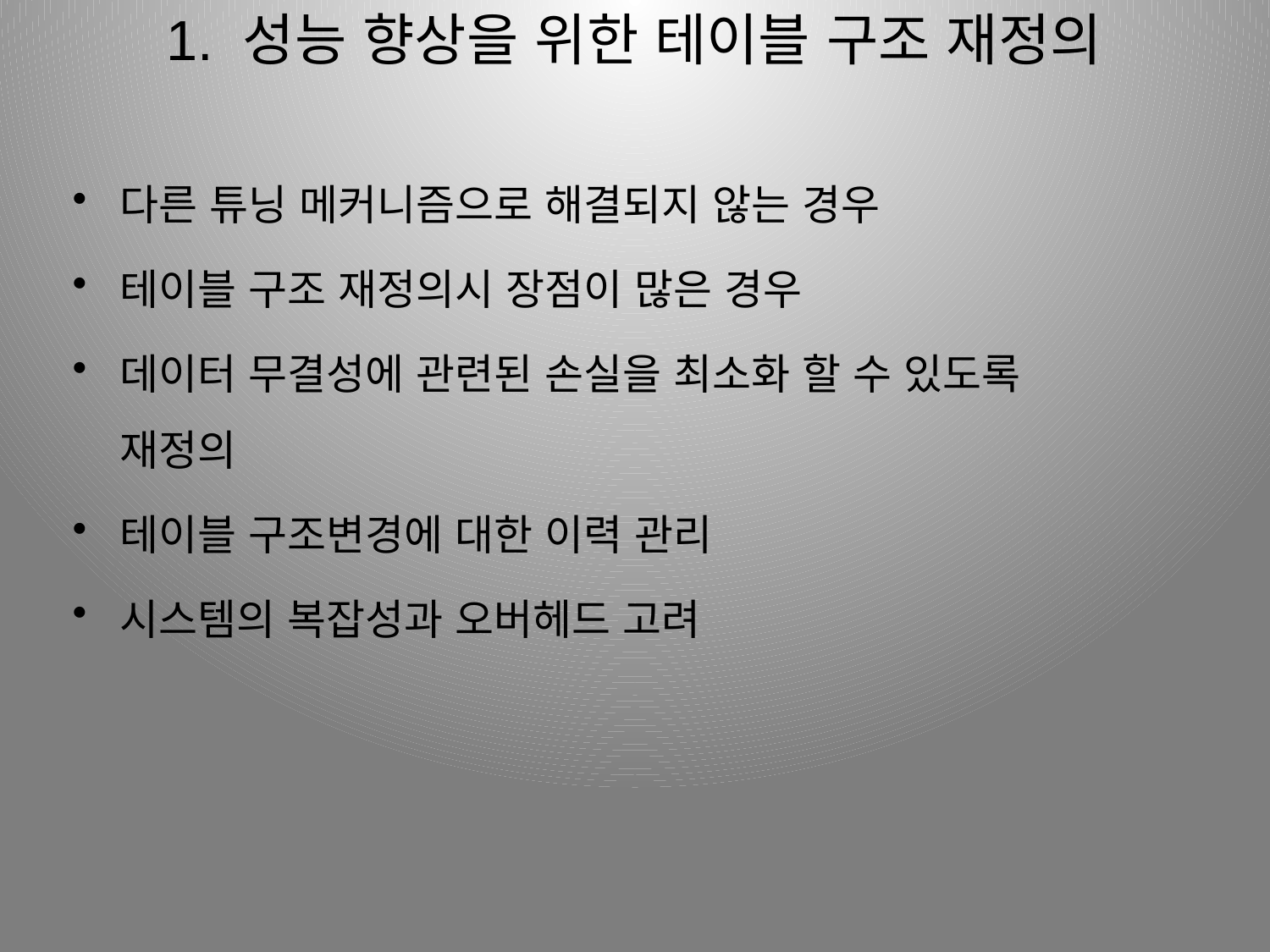

# 1. 성능 향상을 위한 테이블 구조 재정의
다른 튜닝 메커니즘으로 해결되지 않는 경우
테이블 구조 재정의시 장점이 많은 경우
데이터 무결성에 관련된 손실을 최소화 할 수 있도록
재정의
테이블 구조변경에 대한 이력 관리
시스템의 복잡성과 오버헤드 고려